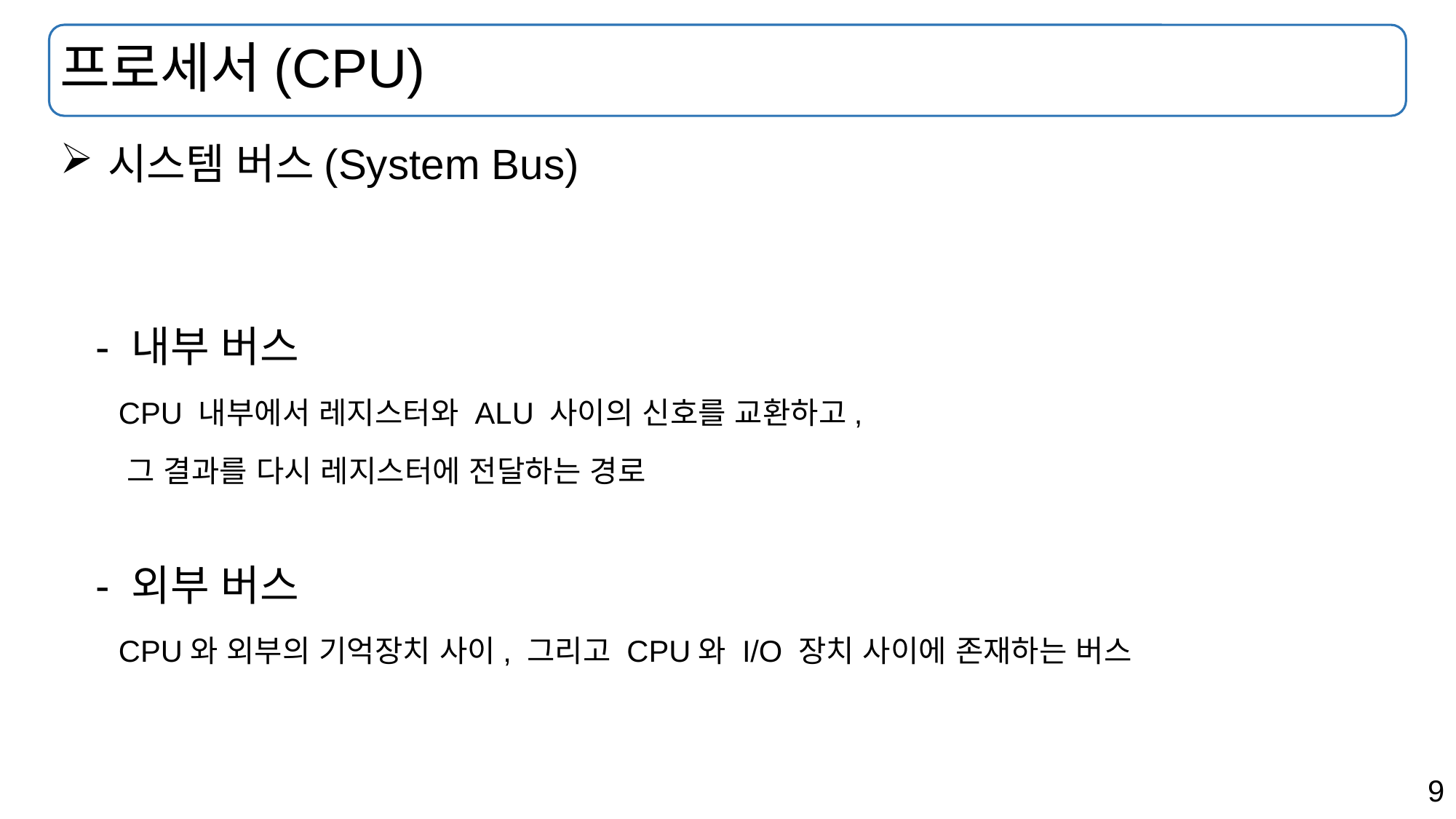

# 프로세서(CPU)
시스템 버스(System Bus)

   - 내부 버스
       CPU 내부에서 레지스터와 ALU 사이의 신호를 교환하고,
       그 결과를 다시 레지스터에 전달하는 경로

   - 외부 버스
       CPU와 외부의 기억장치 사이, 그리고 CPU와 I/O 장치 사이에 존재하는 버스